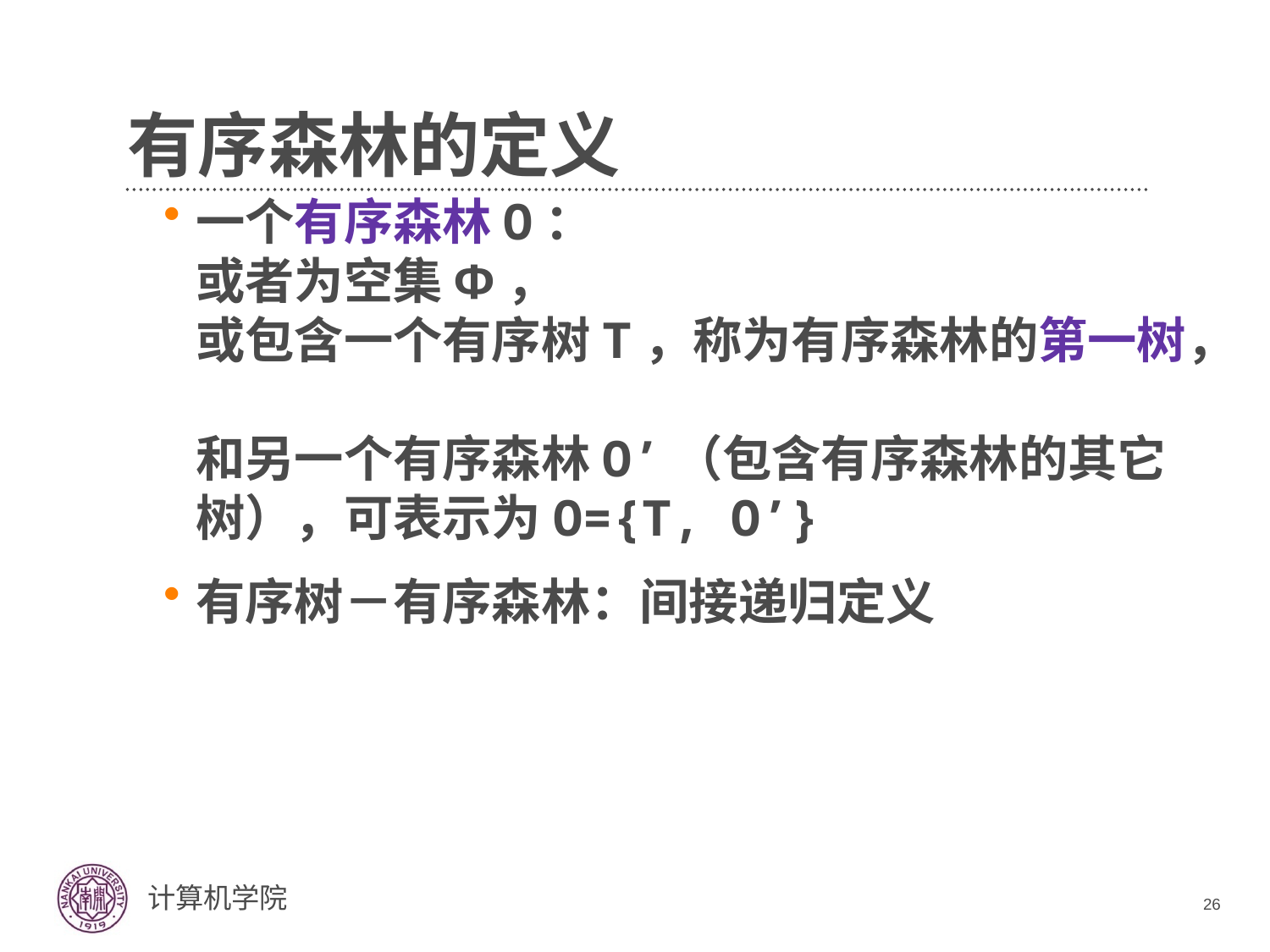

# 有序森林的定义
一个有序森林O：
或者为空集Φ，
或包含一个有序树T，称为有序森林的第一树，
和另一个有序森林O’（包含有序森林的其它树），可表示为O={T, O’}
有序树－有序森林：间接递归定义
26